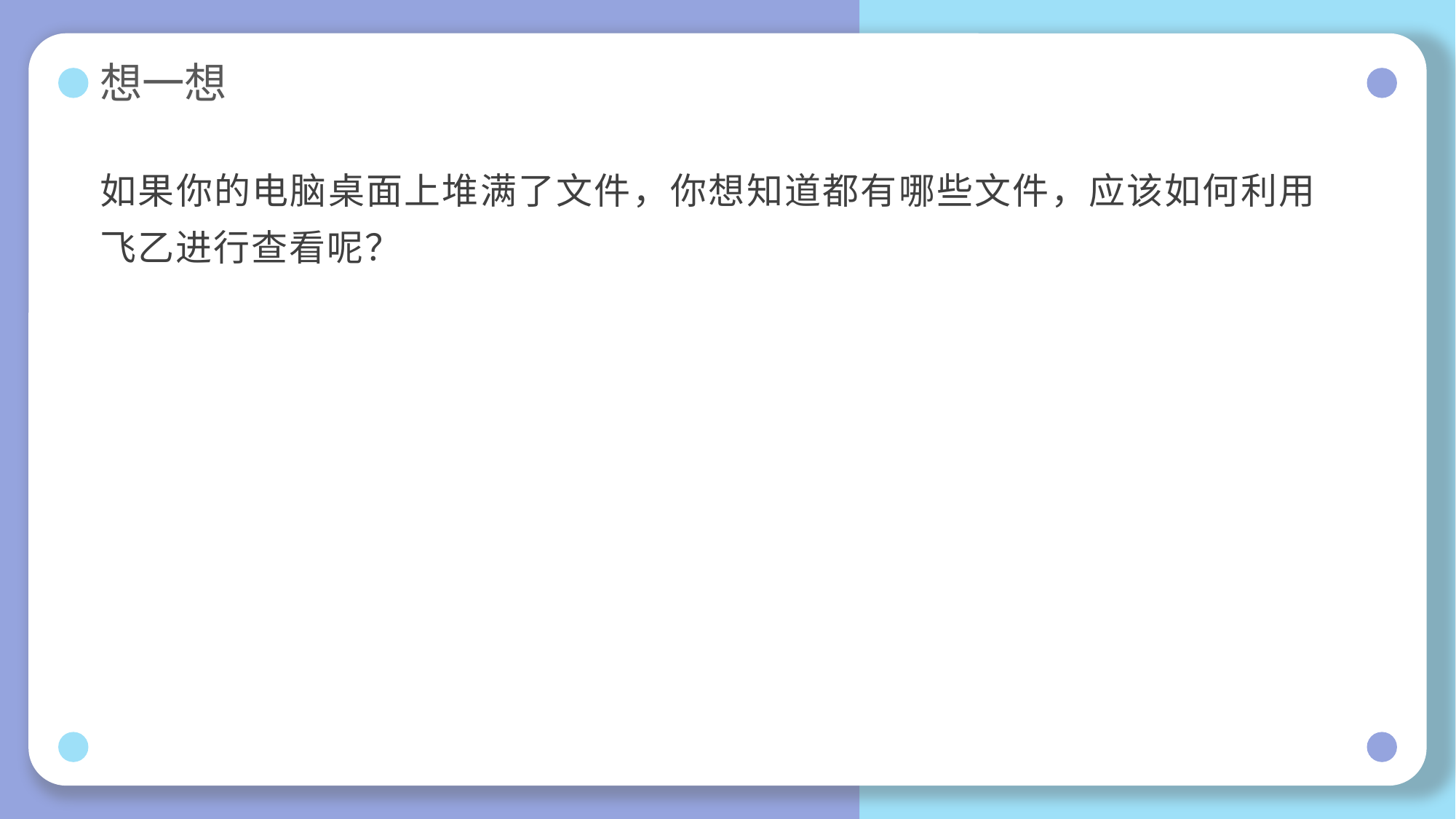

# 想一想
如果你的电脑桌面上堆满了文件，你想知道都有哪些文件，应该如何利用飞乙进行查看呢？